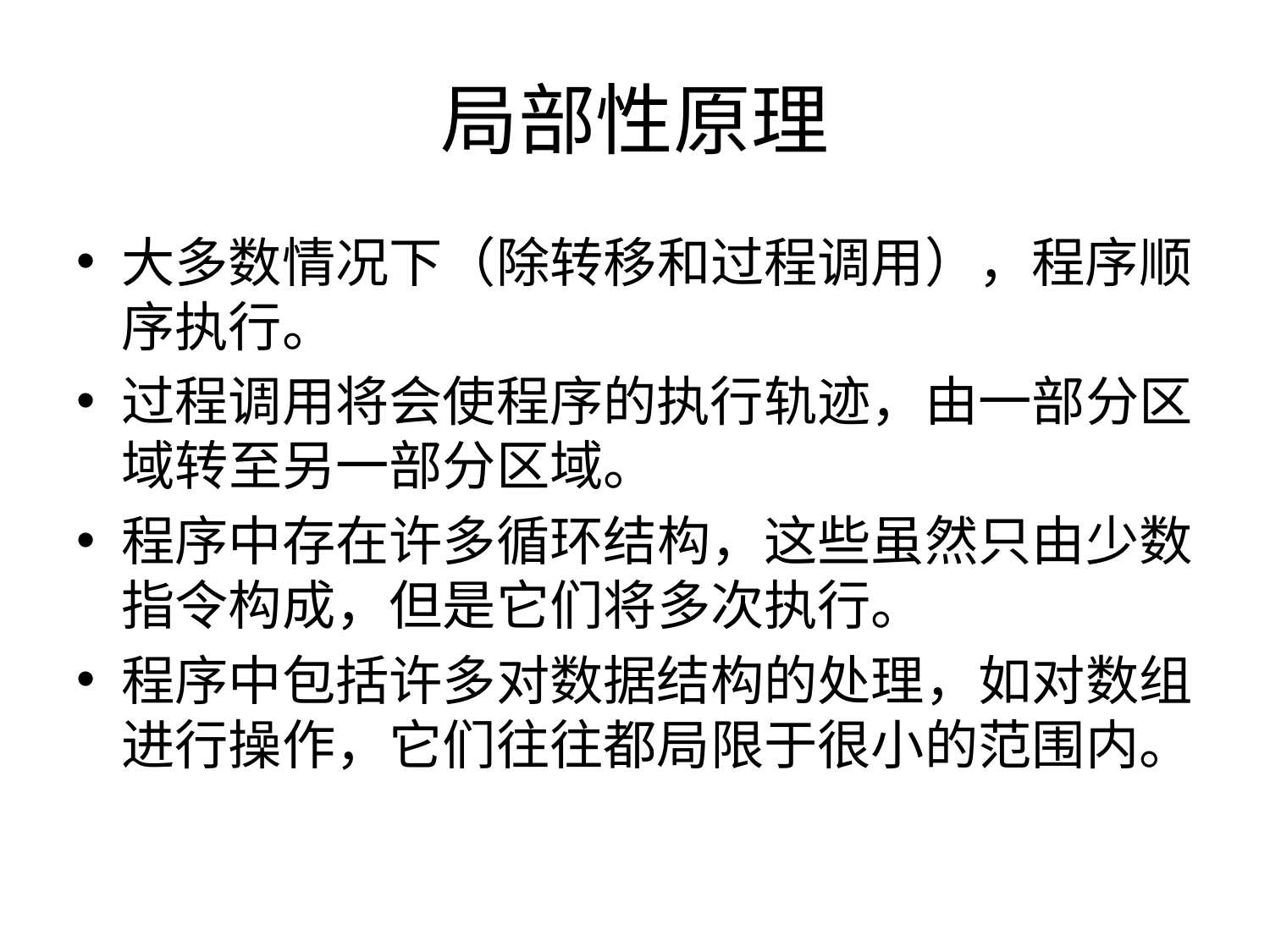

# 局部性原理
大多数情况下（除转移和过程调用），程序顺序执行。
过程调用将会使程序的执行轨迹，由一部分区域转至另一部分区域。
程序中存在许多循环结构，这些虽然只由少数指令构成，但是它们将多次执行。
程序中包括许多对数据结构的处理，如对数组进行操作，它们往往都局限于很小的范围内。